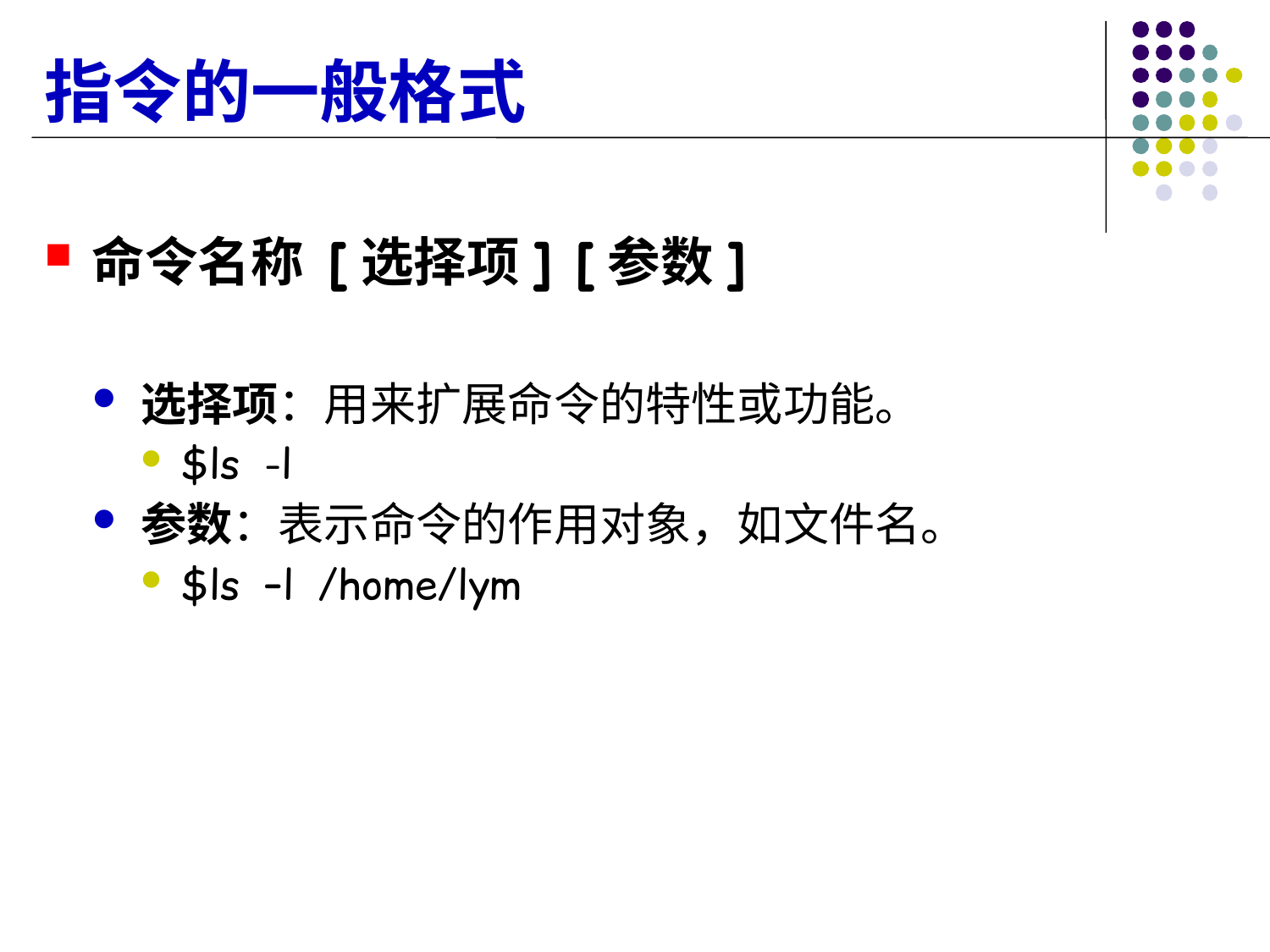

# 指令的一般格式

命令名称 [选择项] [参数]

选择项：用来扩展命令的特性或功能。
$ls  -l
参数：表示命令的作用对象，如文件名。
$ls  –l  /home/lym